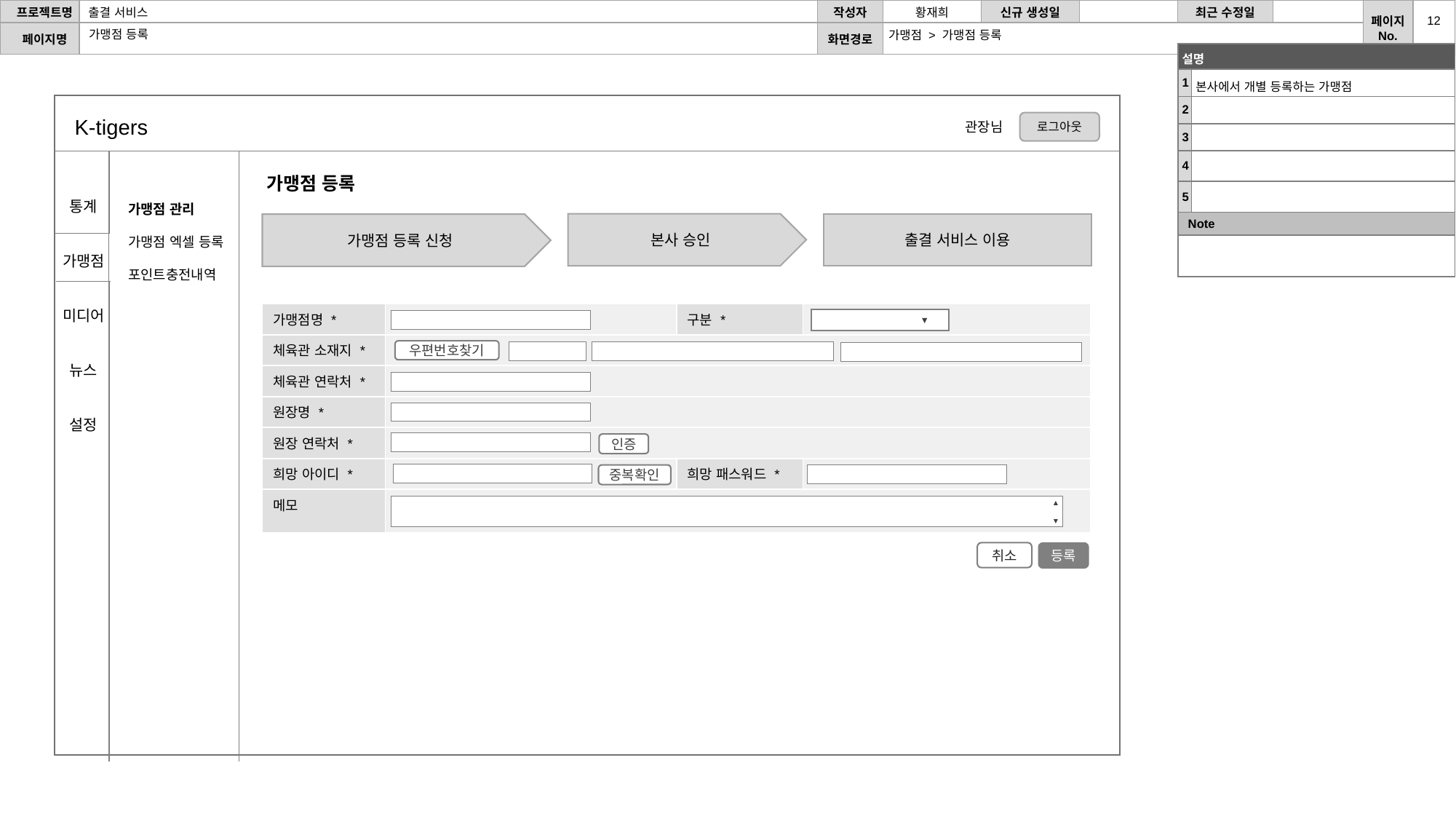

12
가맹점 등록
가맹점 > 가맹점 등록
| 설명 |  |
| --- | --- |
| 1 | 본사에서 개별 등록하는 가맹점 |
| 2 |  |
| 3 |  |
| 4 |  |
| 5 |  |
| Note |  |
|  |  |

K-tigers
로그아웃
관장님
가맹점 등록
가맹점 관리
가맹점 엑셀 등록
포인트충전내역
통계

가맹점

미디어

뉴스

설정
본사 승인
출결 서비스 이용
가맹점 등록 신청
| 가맹점명 \* |  | 구분 \* |  |
| --- | --- | --- | --- |
| 체육관 소재지 \* |  |  |  |
| 체육관 연락처 \* |  |  |  |
| 원장명 \* |  |  |  |
| 원장 연락처 \* |  |  |  |
| 희망 아이디 \* |  | 희망 패스워드 \* |  |
| 메모 |  |  |  |
                                   ▼

우편번호찾기

인증

중복확인
▲

▼

취소
등록